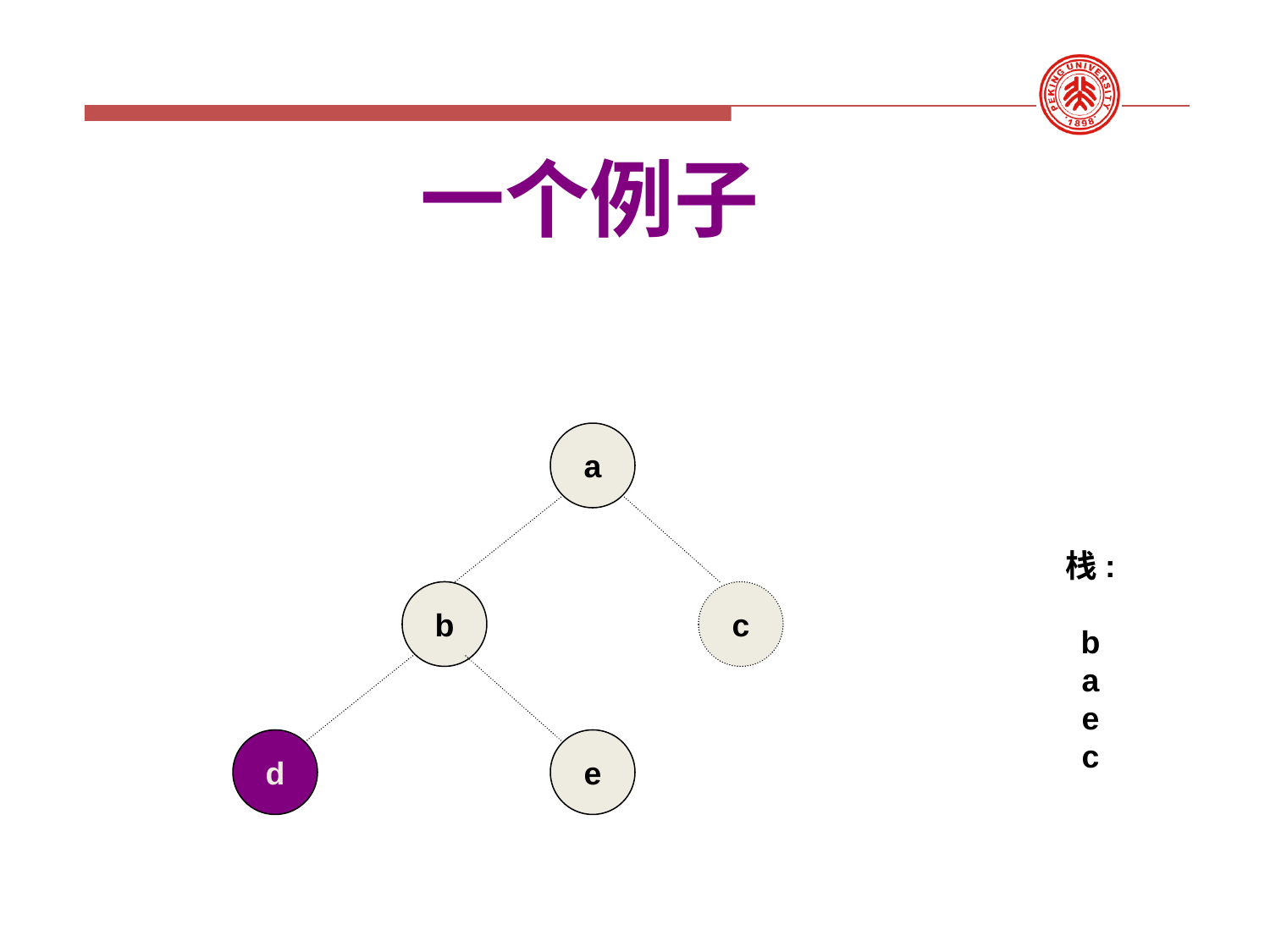

一个例子
a

栈:

b
a
e
c
b
c

d
e